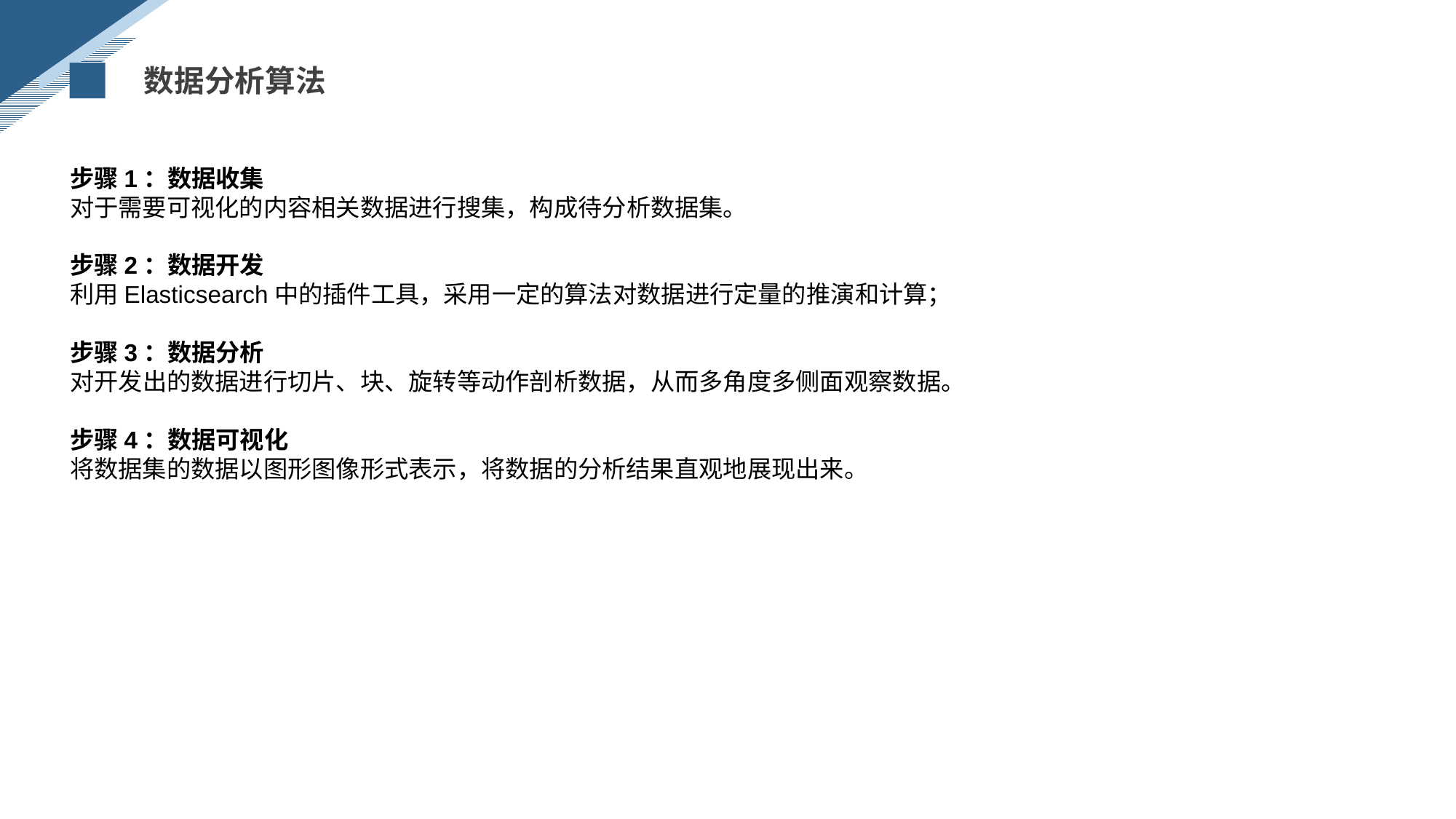

数据分析算法

步骤1：数据收集
对于需要可视化的内容相关数据进行搜集，构成待分析数据集。

步骤2：数据开发
利用Elasticsearch中的插件工具，采用一定的算法对数据进行定量的推演和计算；

步骤3：数据分析
对开发出的数据进行切片、块、旋转等动作剖析数据，从而多角度多侧面观察数据。

步骤4：数据可视化
将数据集的数据以图形图像形式表示，将数据的分析结果直观地展现出来。